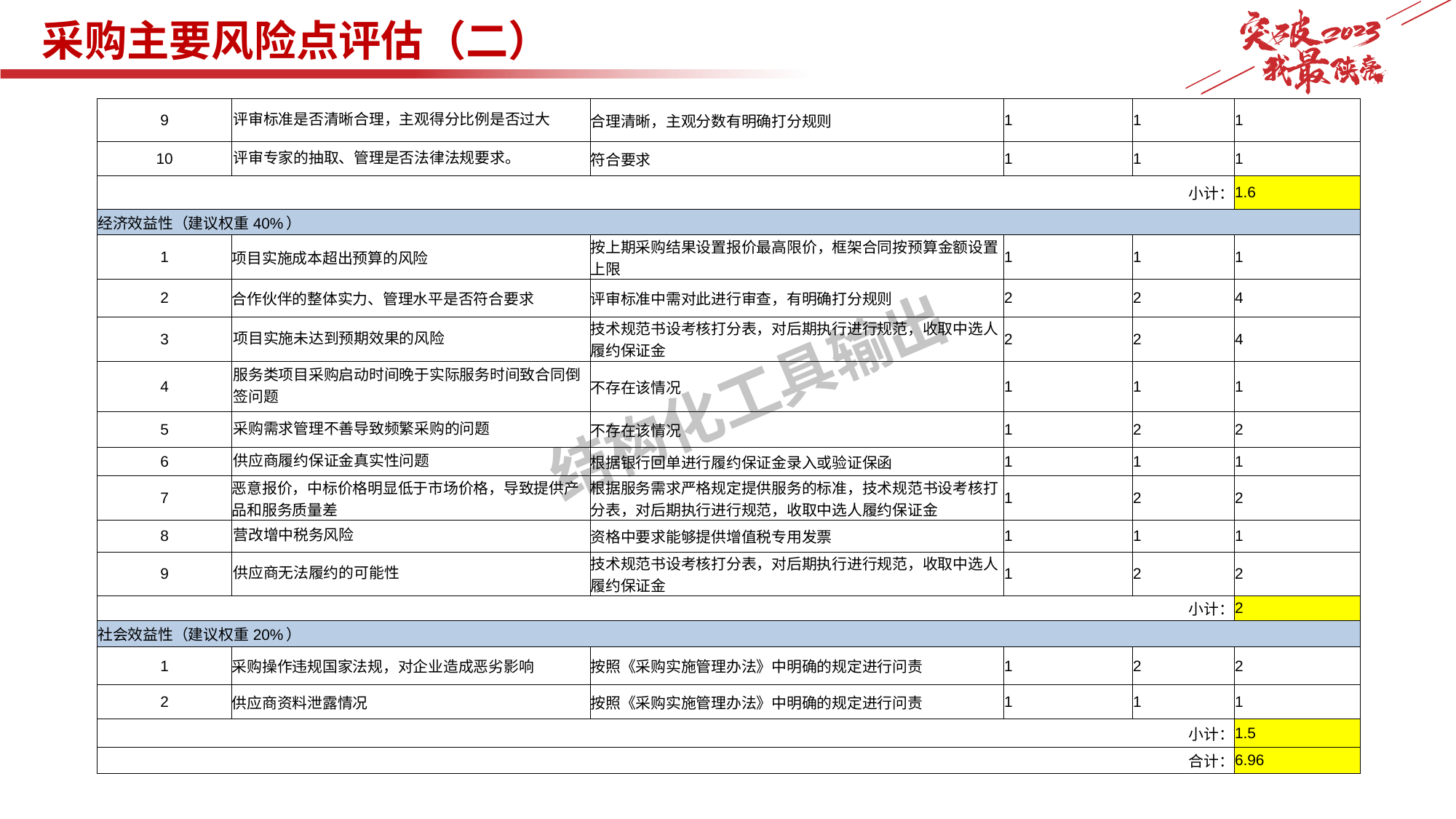

采购主要风险点评估（二）
| 9 | 评审标准是否清晰合理，主观得分比例是否过大 | 合理清晰，主观分数有明确打分规则 | 1 | 1 | 1 |
| --- | --- | --- | --- | --- | --- |
| 10 | 评审专家的抽取、管理是否法律法规要求。 | 符合要求 | 1 | 1 | 1 |
| 小计： |  |  |  |  | 1.6 |
| 经济效益性（建议权重40%） |  |  |  |  |  |
| 1 | 项目实施成本超出预算的风险 | 按上期采购结果设置报价最高限价，框架合同按预算金额设置上限 | 1 | 1 | 1 |
| 2 | 合作伙伴的整体实力、管理水平是否符合要求 | 评审标准中需对此进行审查，有明确打分规则 | 2 | 2 | 4 |
| 3 | 项目实施未达到预期效果的风险 | 技术规范书设考核打分表，对后期执行进行规范，收取中选人履约保证金 | 2 | 2 | 4 |
| 4 | 服务类项目采购启动时间晚于实际服务时间致合同倒签问题 | 不存在该情况 | 1 | 1 | 1 |
| 5 | 采购需求管理不善导致频繁采购的问题 | 不存在该情况 | 1 | 2 | 2 |
| 6 | 供应商履约保证金真实性问题 | 根据银行回单进行履约保证金录入或验证保函 | 1 | 1 | 1 |
| 7 | 恶意报价，中标价格明显低于市场价格，导致提供产品和服务质量差 | 根据服务需求严格规定提供服务的标准，技术规范书设考核打分表，对后期执行进行规范，收取中选人履约保证金 | 1 | 2 | 2 |
| 8 | 营改增中税务风险 | 资格中要求能够提供增值税专用发票 | 1 | 1 | 1 |
| 9 | 供应商无法履约的可能性 | 技术规范书设考核打分表，对后期执行进行规范，收取中选人履约保证金 | 1 | 2 | 2 |
| 小计： |  |  |  |  | 2 |
| 社会效益性（建议权重20%） |  |  |  |  |  |
| 1 | 采购操作违规国家法规，对企业造成恶劣影响 | 按照《采购实施管理办法》中明确的规定进行问责 | 1 | 2 | 2 |
| 2 | 供应商资料泄露情况 | 按照《采购实施管理办法》中明确的规定进行问责 | 1 | 1 | 1 |
| 小计： |  |  |  |  | 1.5 |
| 合计： |  |  |  |  | 6.96 |